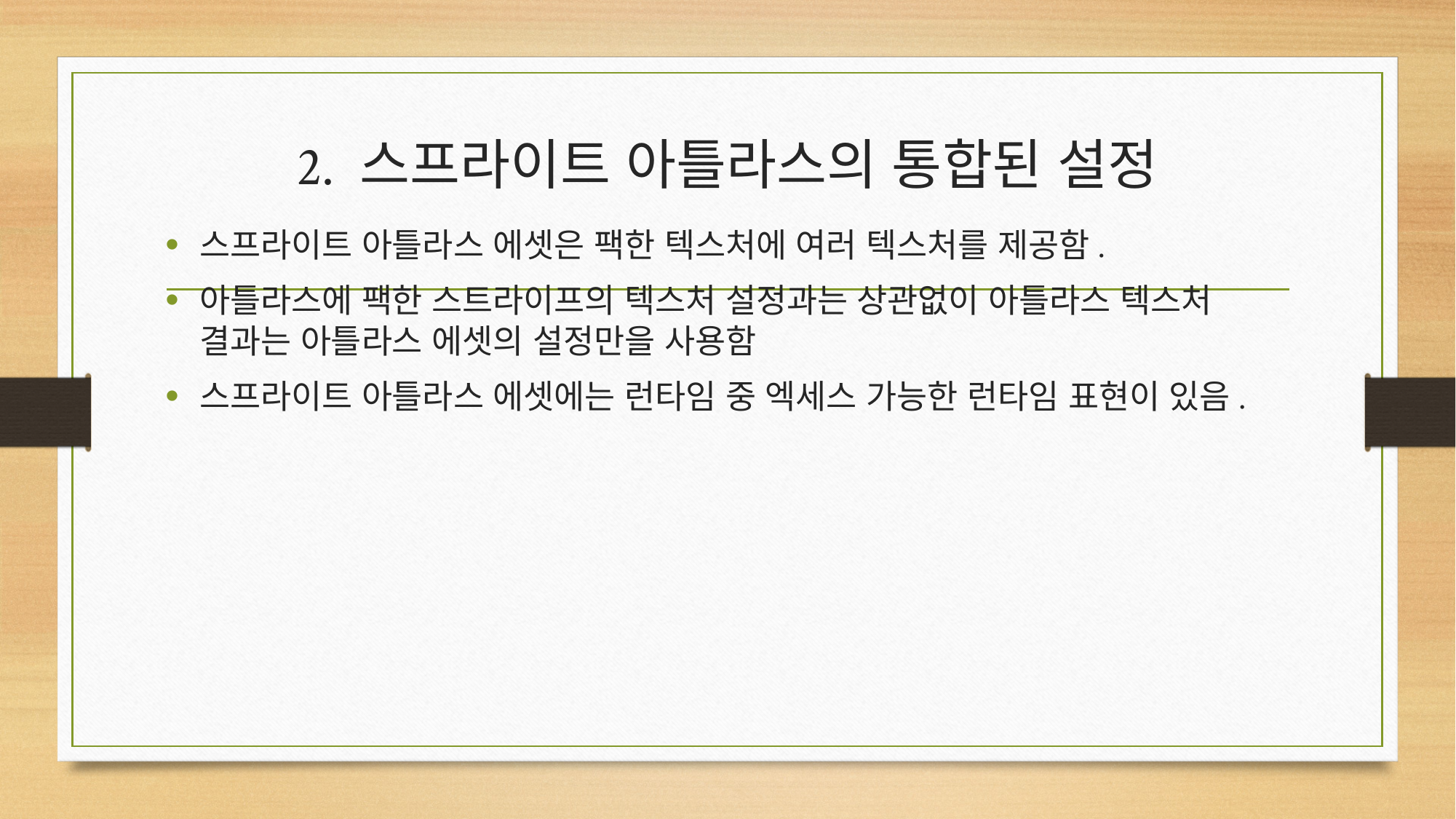

# 2. 스프라이트 아틀라스의 통합된 설정
스프라이트 아틀라스 에셋은 팩한 텍스처에 여러 텍스처를 제공함.
아틀라스에 팩한 스트라이프의 텍스처 설정과는 상관없이 아틀라스 텍스처 결과는 아틀라스 에셋의 설정만을 사용함
스프라이트 아틀라스 에셋에는 런타임 중 엑세스 가능한 런타임 표현이 있음.